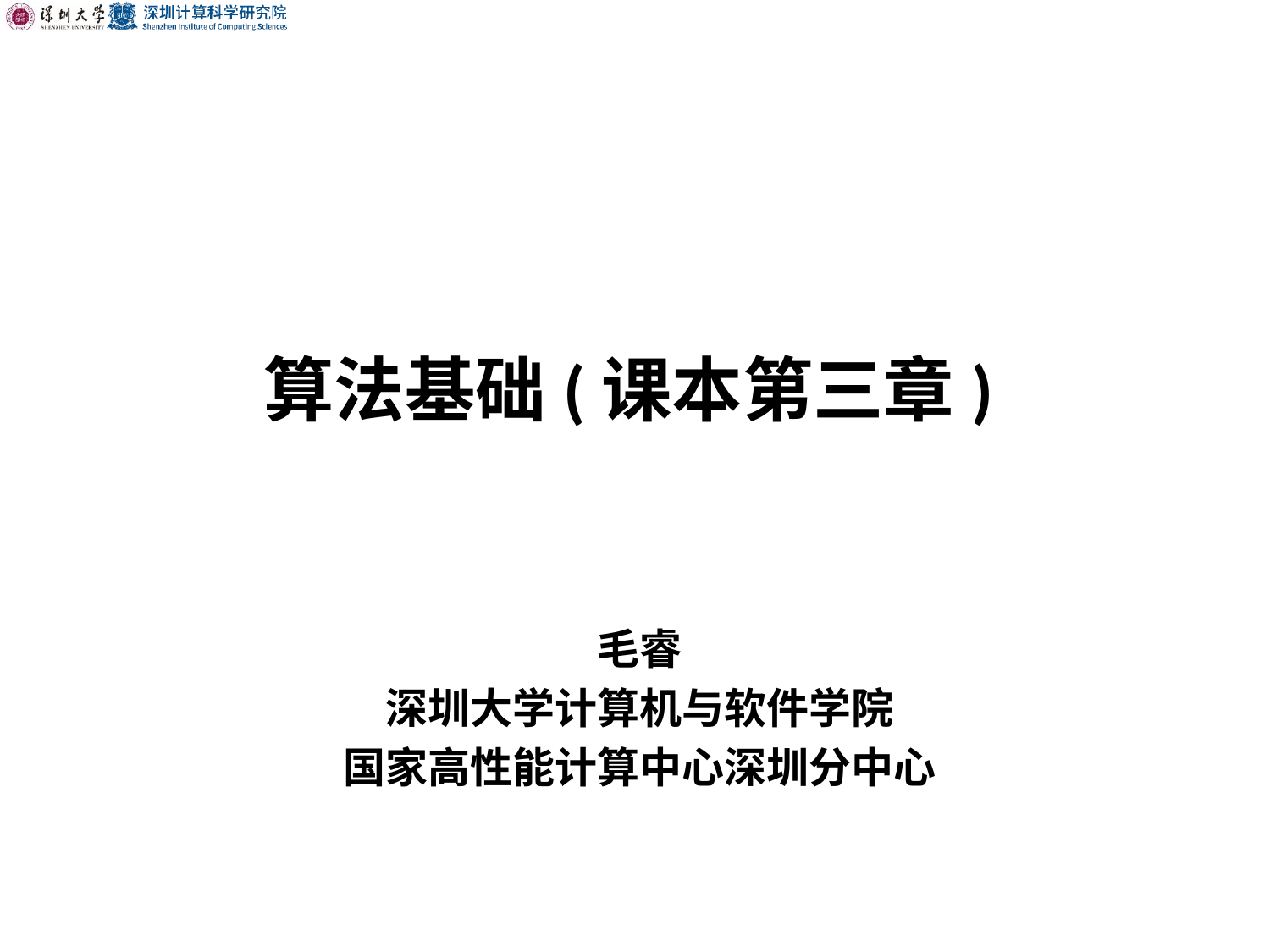

# 算法基础(课本第三章)
毛睿
深圳大学计算机与软件学院
国家高性能计算中心深圳分中心